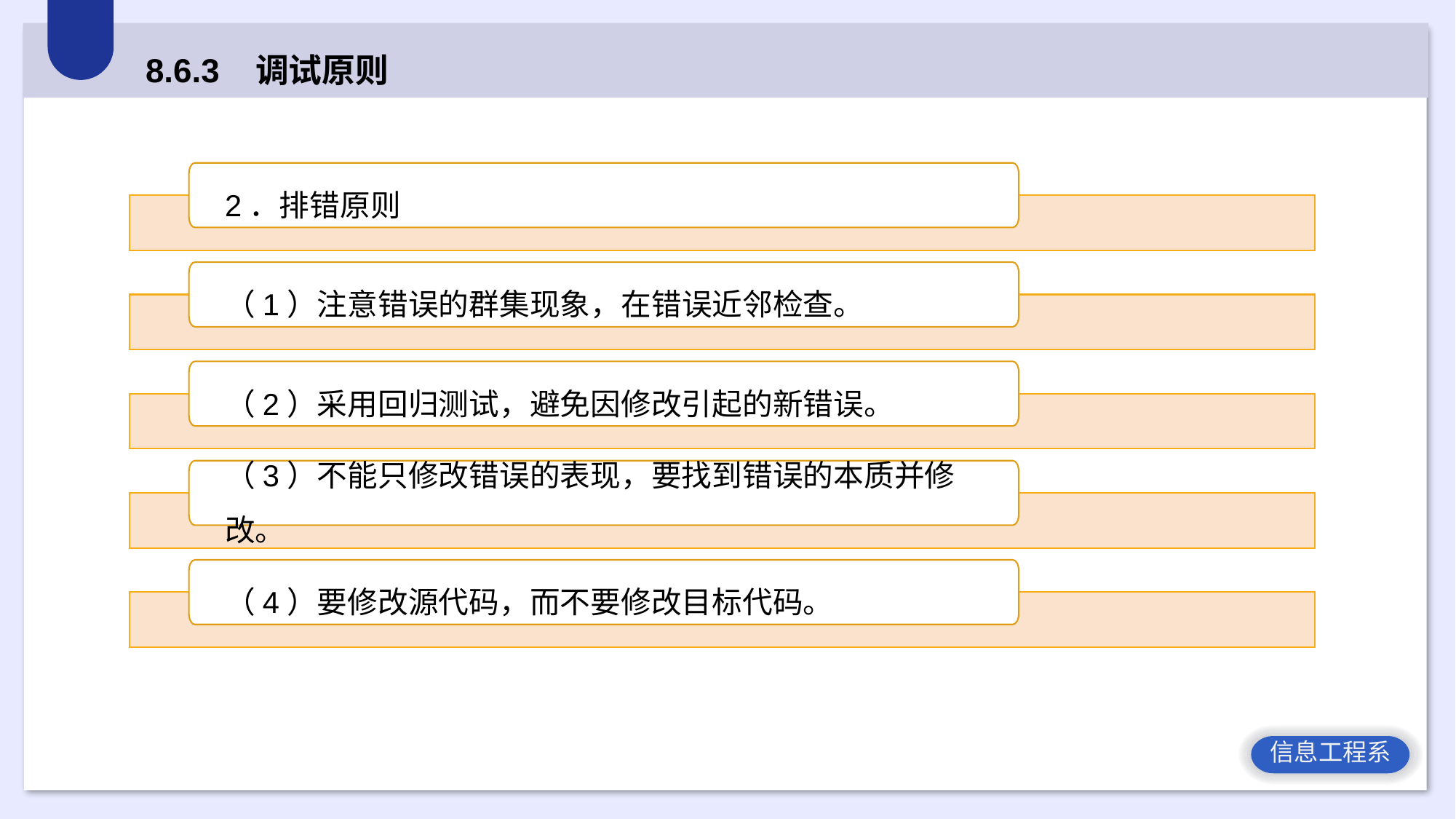

8.6.3   调试原则
2．排错原则

（1）注意错误的群集现象，在错误近邻检查。

（2）采用回归测试，避免因修改引起的新错误。

（3）不能只修改错误的表现，要找到错误的本质并修改。

（4）要修改源代码，而不要修改目标代码。